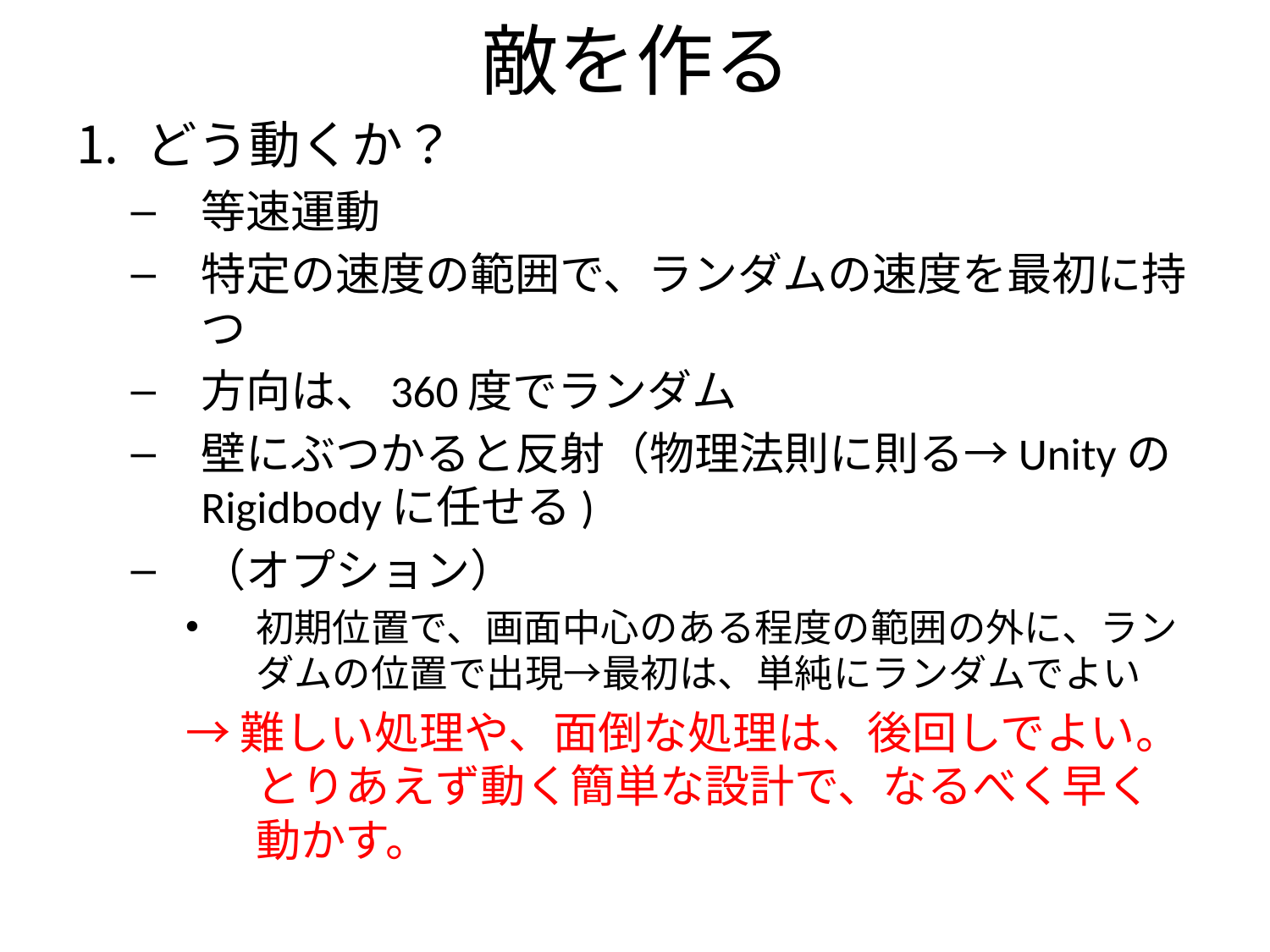

# 敵を作る
どう動くか？
等速運動
特定の速度の範囲で、ランダムの速度を最初に持つ
方向は、360度でランダム
壁にぶつかると反射（物理法則に則る→UnityのRigidbodyに任せる)
（オプション）
初期位置で、画面中心のある程度の範囲の外に、ランダムの位置で出現→最初は、単純にランダムでよい
→難しい処理や、面倒な処理は、後回しでよい。とりあえず動く簡単な設計で、なるべく早く動かす。